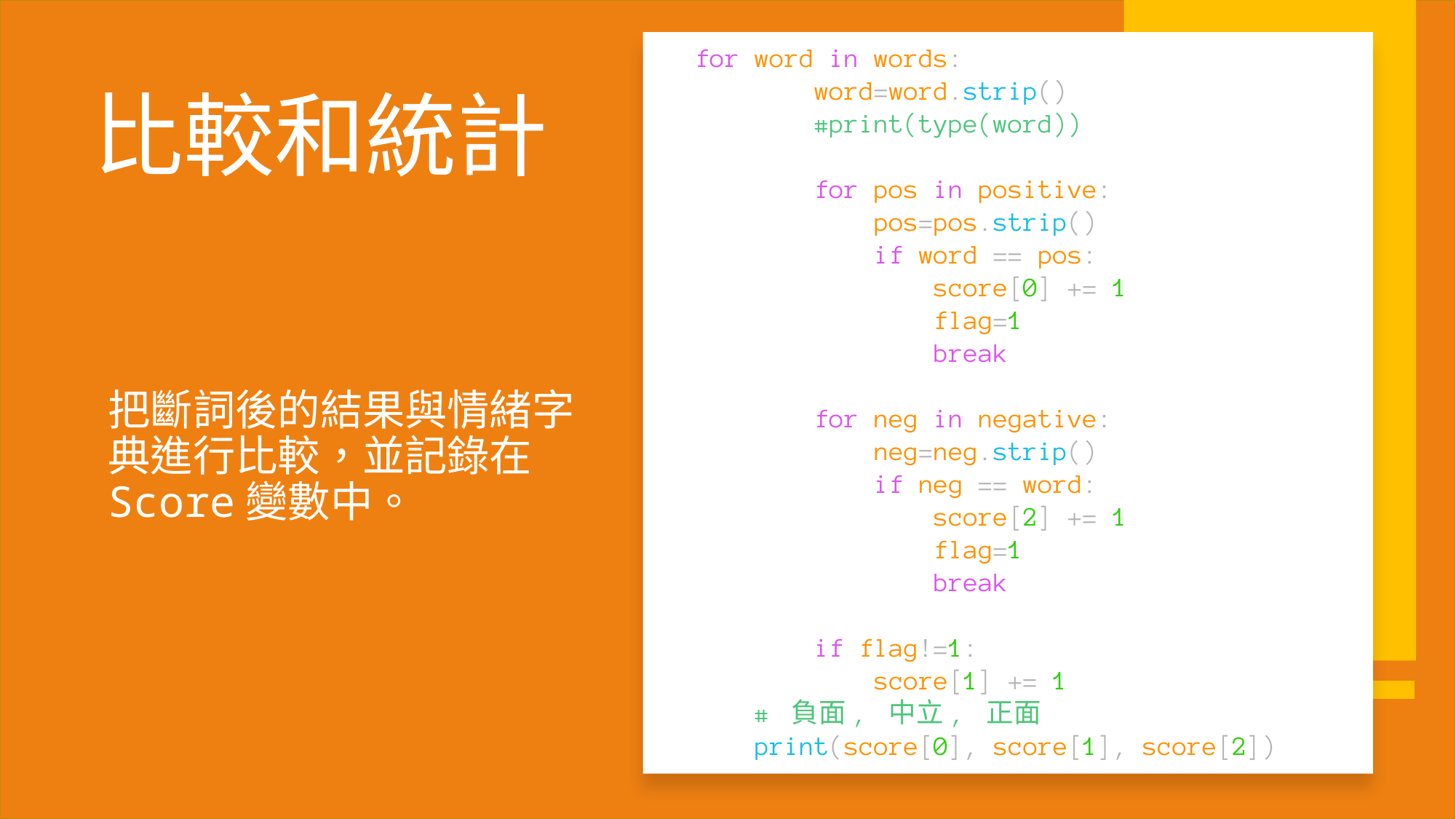

for word in words:
        word=word.strip()
        #print(type(word))

        for pos in positive:
            pos=pos.strip()
            if word == pos:
                score[0] += 1
                flag=1
                break

        for neg in negative:
            neg=neg.strip()
            if neg == word:
                score[2] += 1
                flag=1
                break

        if flag!=1:
            score[1] += 1
    # 負面, 中立, 正面
    print(score[0], score[1], score[2])
# 比較和統計
把斷詞後的結果與情緒字典進行比較，並記錄在Score變數中。